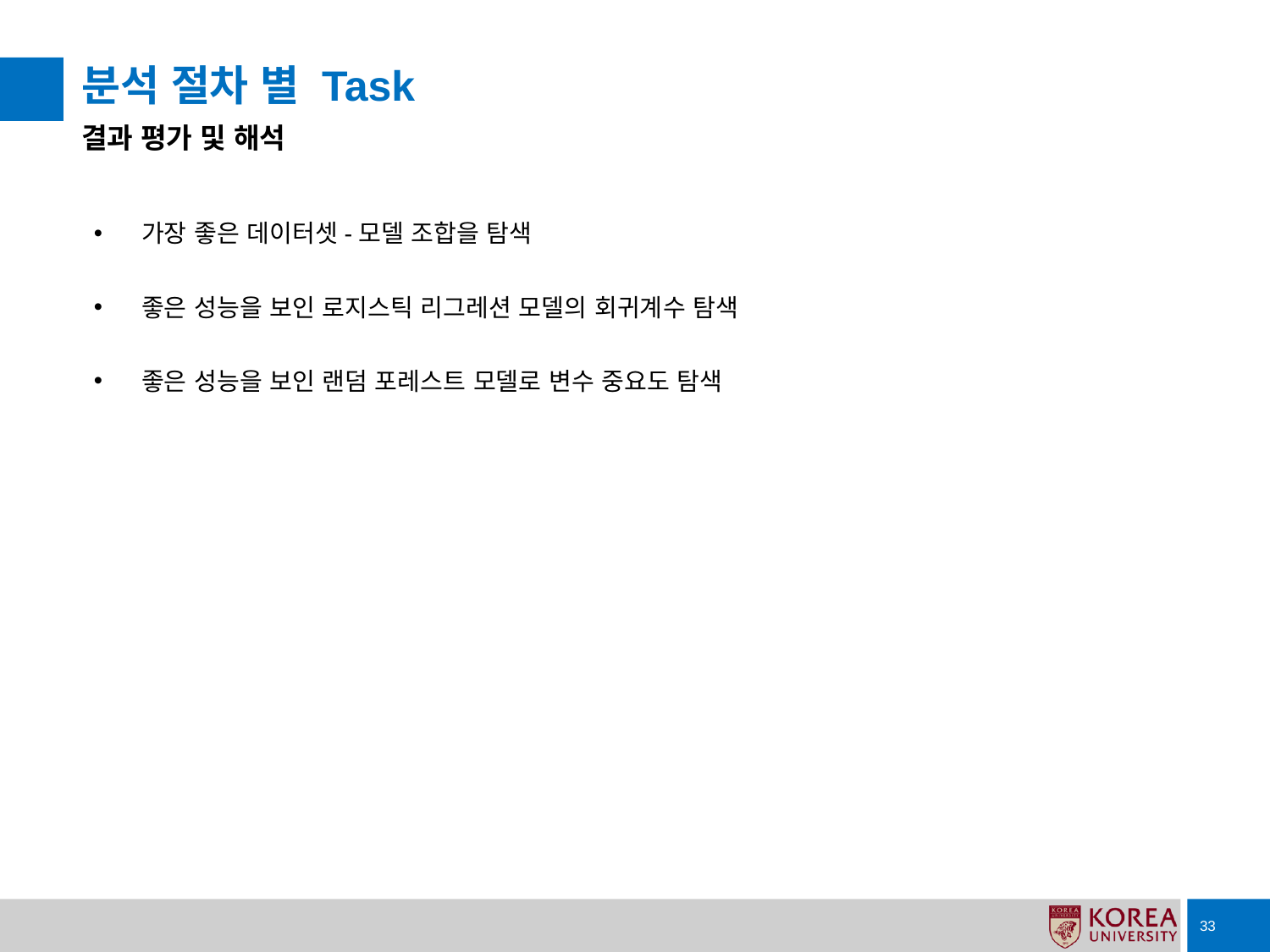

# 분석 절차 별 Task
결과 평가 및 해석
가장 좋은 데이터셋-모델 조합을 탐색
좋은 성능을 보인 로지스틱 리그레션 모델의 회귀계수 탐색
좋은 성능을 보인 랜덤 포레스트 모델로 변수 중요도 탐색